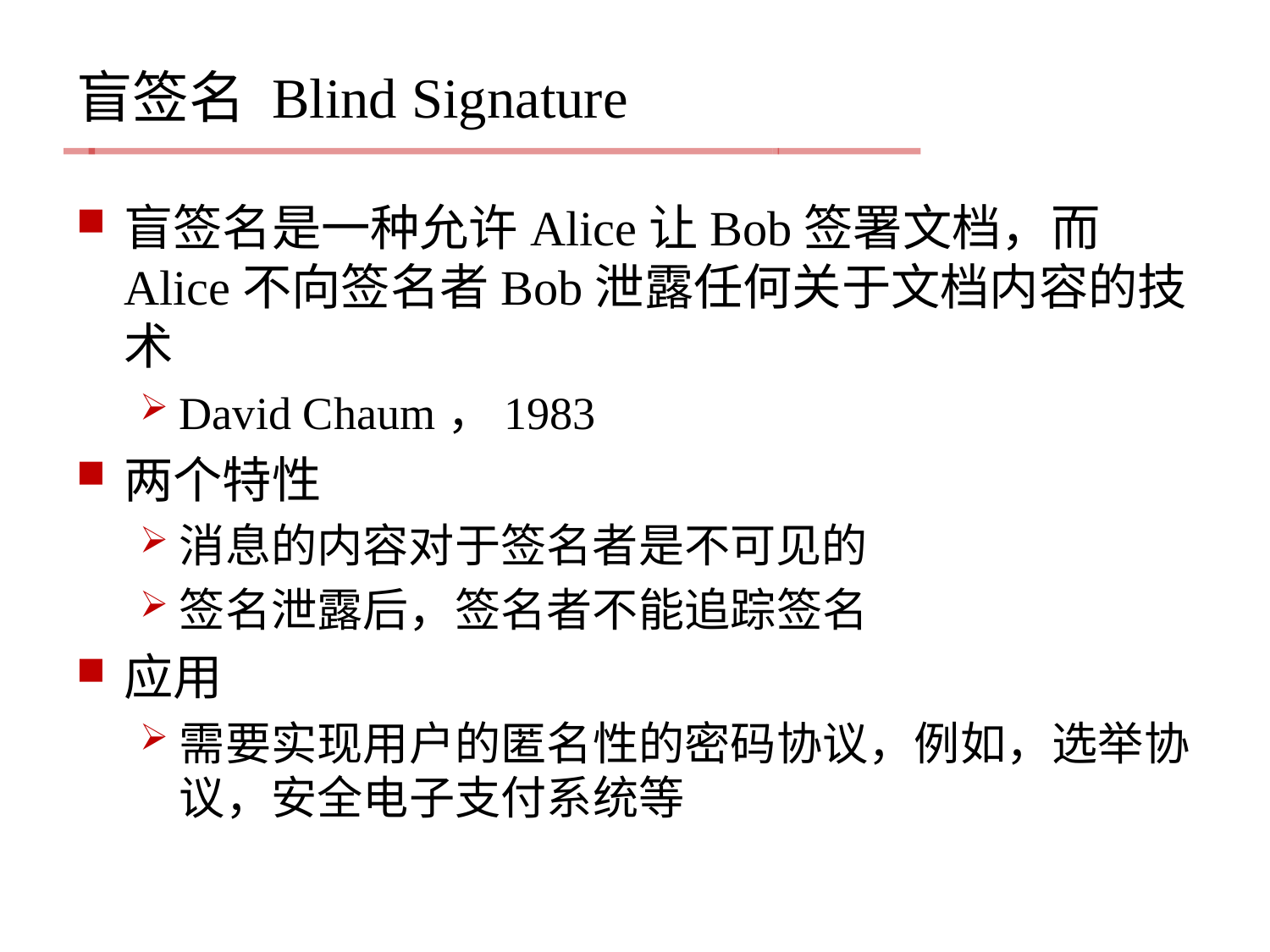

# 盲签名 Blind Signature
盲签名是一种允许Alice让Bob签署文档，而Alice不向签名者Bob泄露任何关于文档内容的技术
David Chaum，1983
两个特性
消息的内容对于签名者是不可见的
签名泄露后，签名者不能追踪签名
应用
需要实现用户的匿名性的密码协议，例如，选举协议，安全电子支付系统等